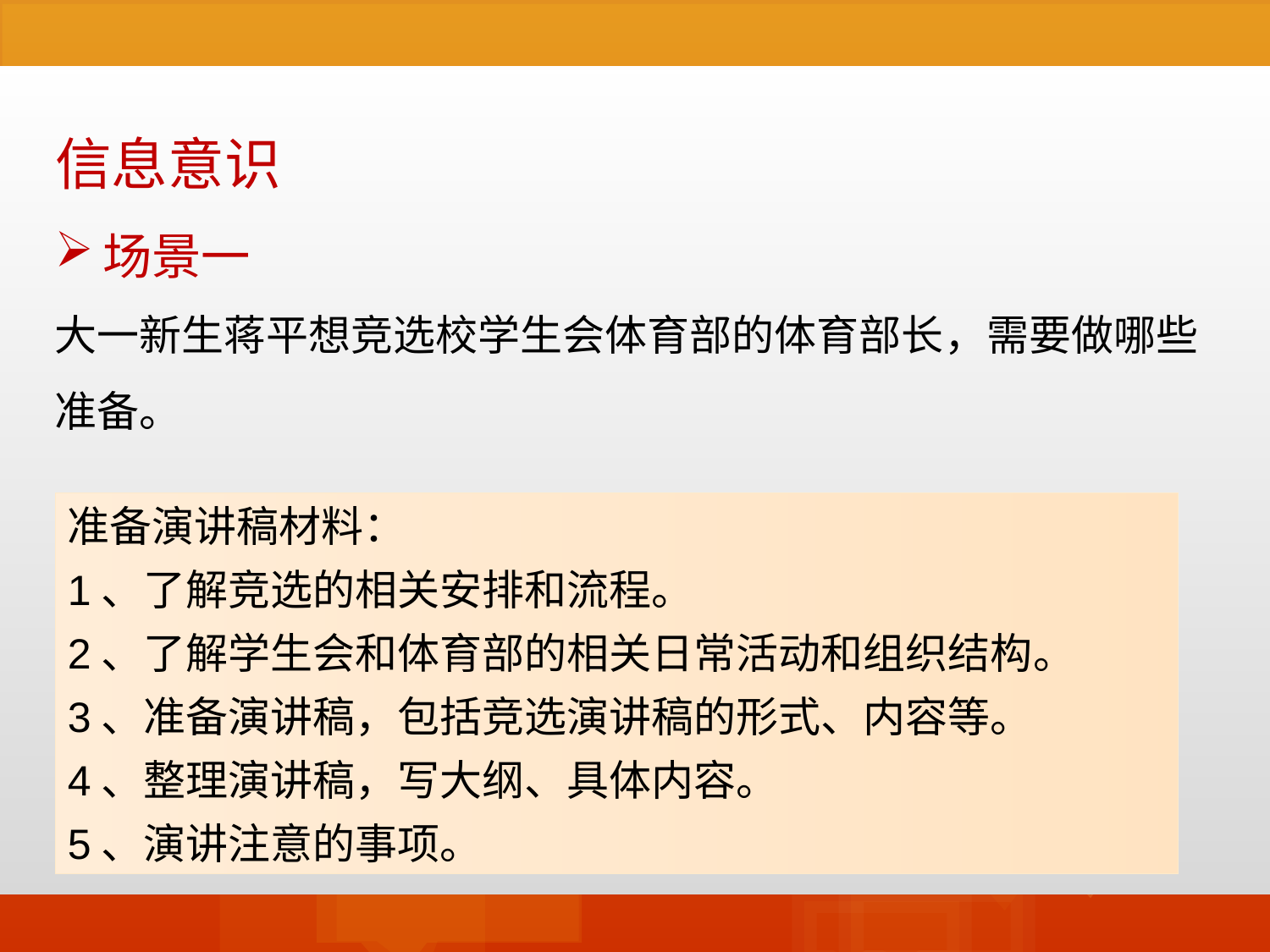

# 信息意识

场景一
大一新生蒋平想竞选校学生会体育部的体育部长，需要做哪些准备。
准备演讲稿材料：
1、了解竞选的相关安排和流程。
2、了解学生会和体育部的相关日常活动和组织结构。
3、准备演讲稿，包括竞选演讲稿的形式、内容等。
4、整理演讲稿，写大纲、具体内容。
5、演讲注意的事项。